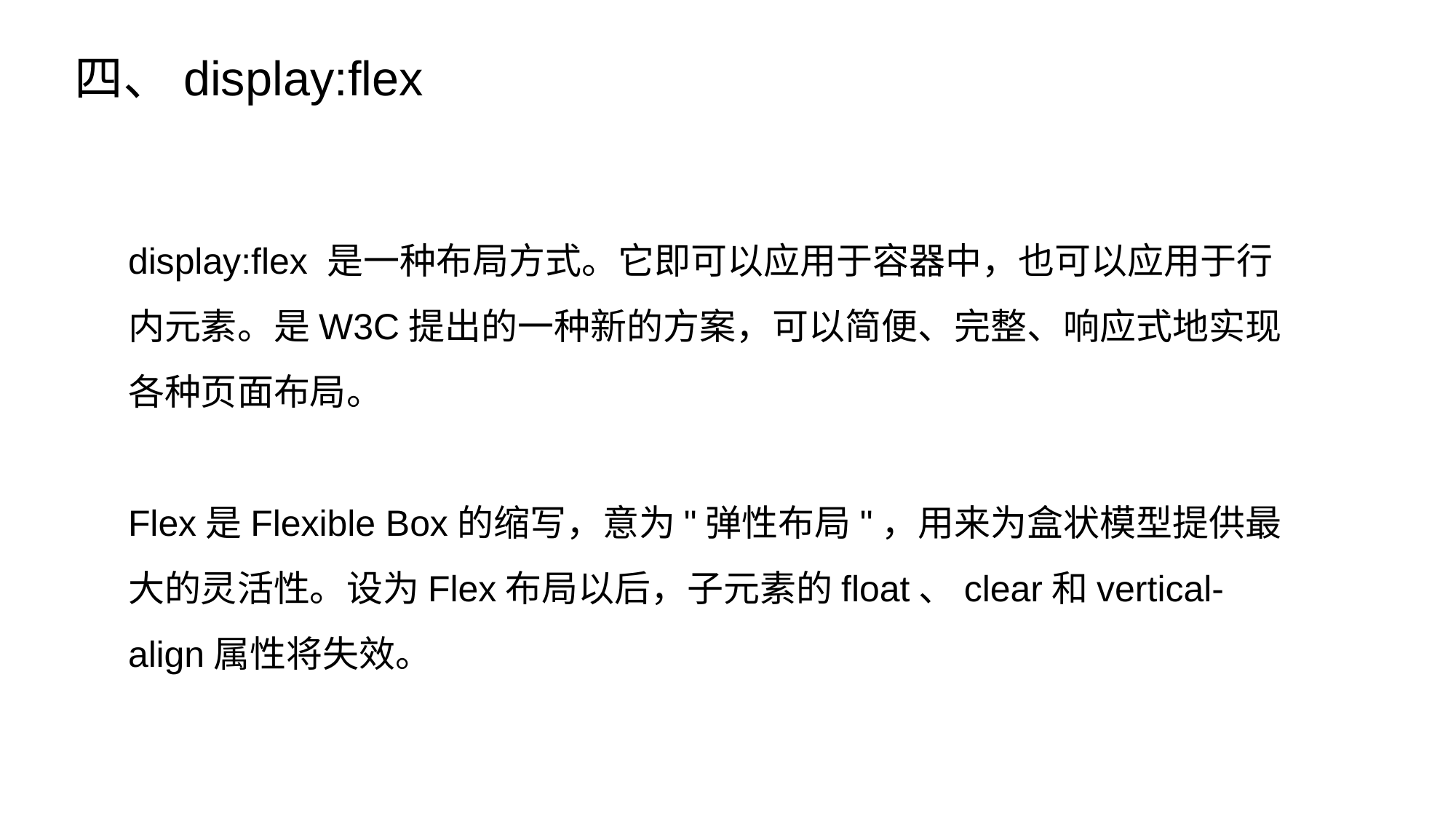

四、display:flex
display:flex 是一种布局方式。它即可以应用于容器中，也可以应用于行内元素。是W3C提出的一种新的方案，可以简便、完整、响应式地实现各种页面布局。

Flex是Flexible Box的缩写，意为"弹性布局"，用来为盒状模型提供最大的灵活性。设为Flex布局以后，子元素的float、clear和vertical-align属性将失效。